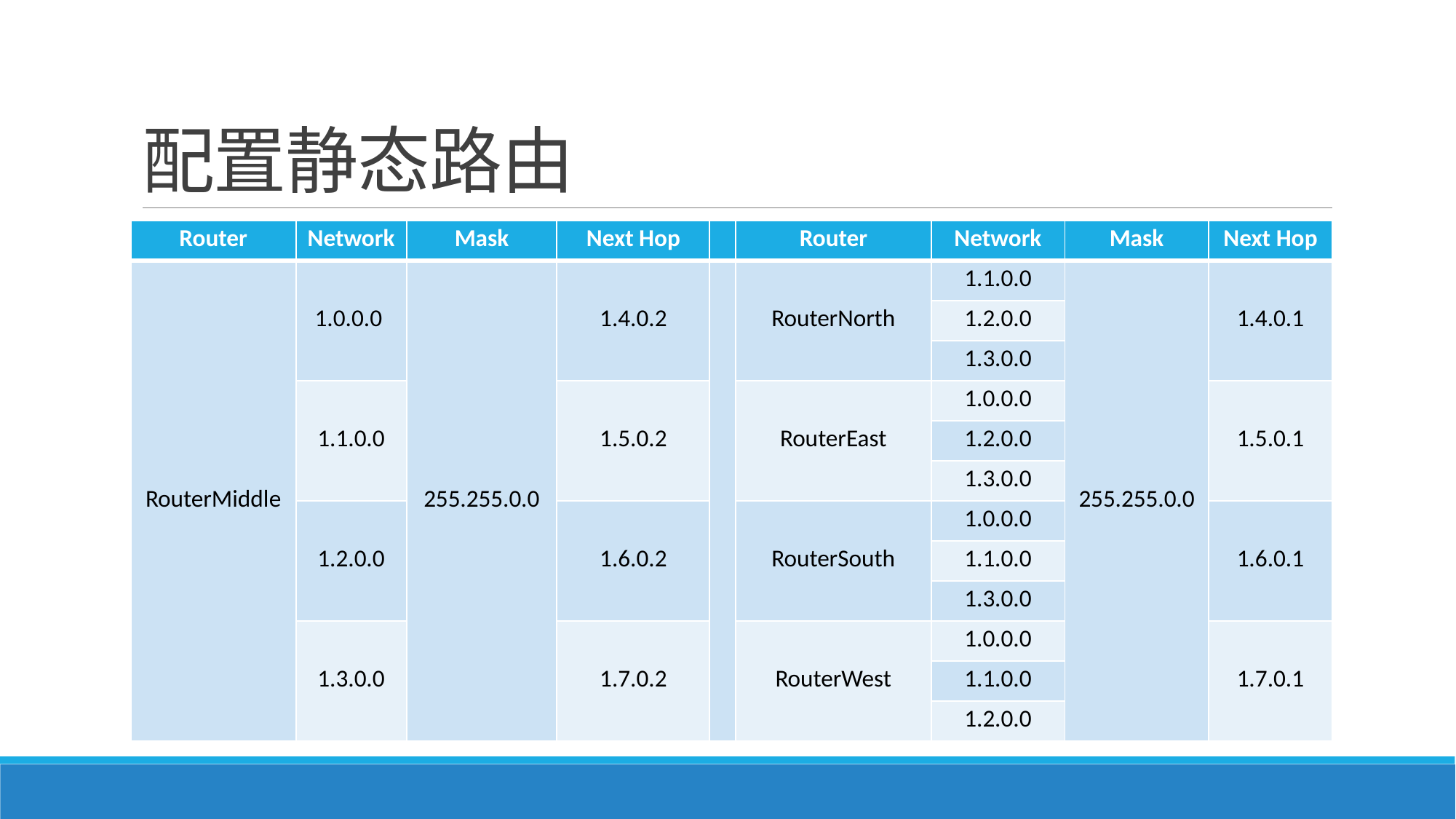

# 配置静态路由
| Router | Network | Mask | Next Hop |  | Router | Network | Mask | Next Hop |
| --- | --- | --- | --- | --- | --- | --- | --- | --- |
| RouterMiddle | 1.0.0.0 | 255.255.0.0 | 1.4.0.2 |  | RouterNorth | 1.1.0.0 | 255.255.0.0 | 1.4.0.1 |
|  |  |  |  |  |  | 1.2.0.0 |  |  |
|  |  |  |  |  |  | 1.3.0.0 |  |  |
| RouterMiddle | 1.1.0.0 | 255.255.0.0 | 1.5.0.2 |  | RouterEast | 1.0.0.0 | 255.255.0.0 | 1.5.0.1 |
|  | 1.1.0.0 |  |  |  |  | 1.2.0.0 |  |  |
|  |  |  |  |  |  | 1.3.0.0 |  |  |
|  | 1.2.0.0 |  | 1.6.0.2 |  | RouterSouth | 1.0.0.0 |  | 1.6.0.1 |
|  | 1.2.0.0 |  |  |  |  | 1.1.0.0 |  |  |
|  |  |  |  |  |  | 1.3.0.0 |  |  |
|  | 1.3.0.0 |  | 1.7.0.2 |  | RouterWest | 1.0.0.0 |  | 1.7.0.1 |
|  |  |  |  |  |  | 1.1.0.0 |  |  |
|  |  |  |  |  |  | 1.2.0.0 |  |  |